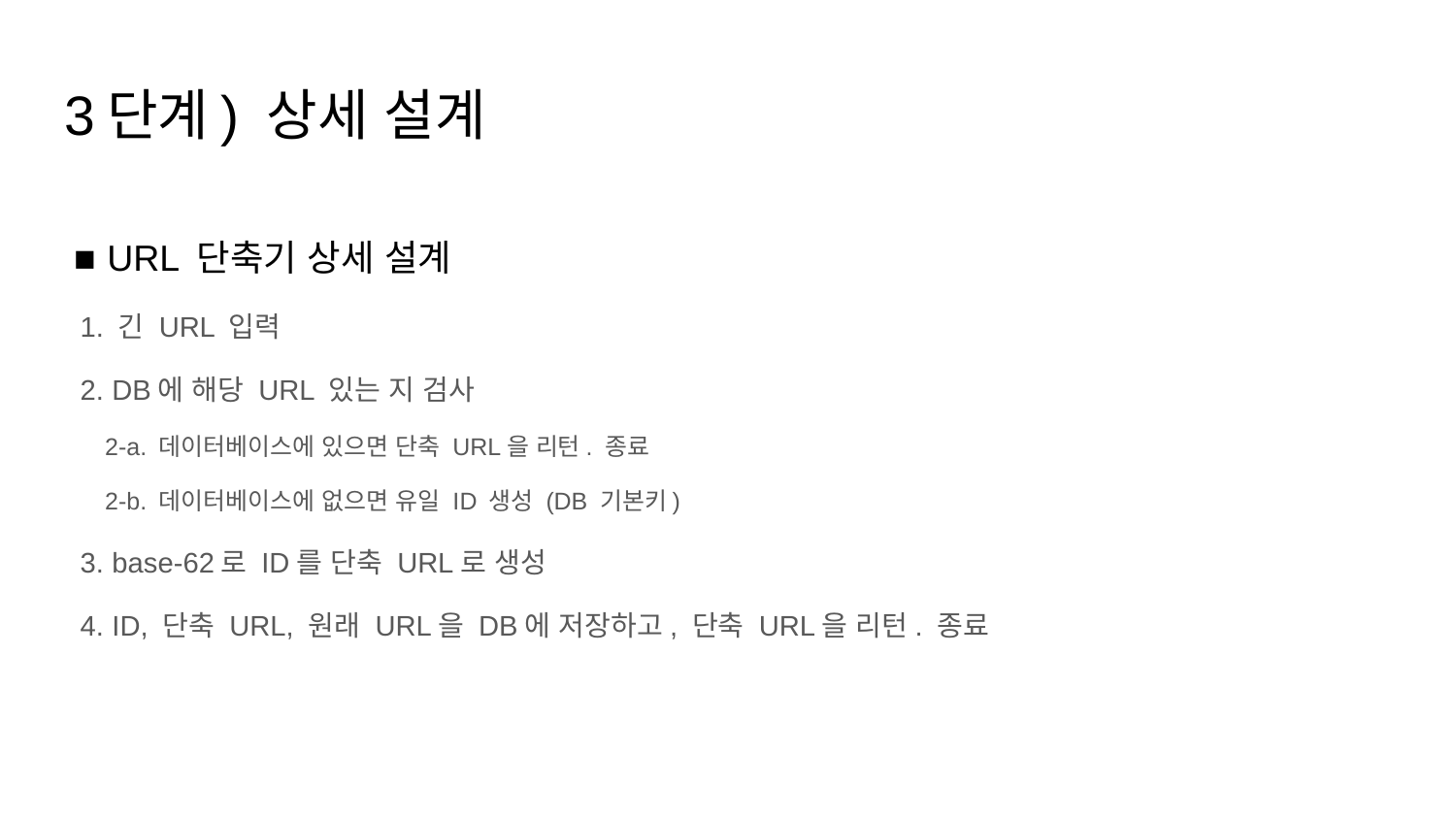

# 3단계) 상세 설계
URL 단축기 상세 설계
  1. 긴 URL 입력
  2. DB에 해당 URL 있는 지 검사
      2-a. 데이터베이스에 있으면 단축 URL을 리턴. 종료
      2-b. 데이터베이스에 없으면 유일 ID 생성 (DB 기본키)
  3. base-62로 ID를 단축 URL로 생성
  4. ID, 단축 URL, 원래 URL을 DB에 저장하고, 단축 URL을 리턴. 종료